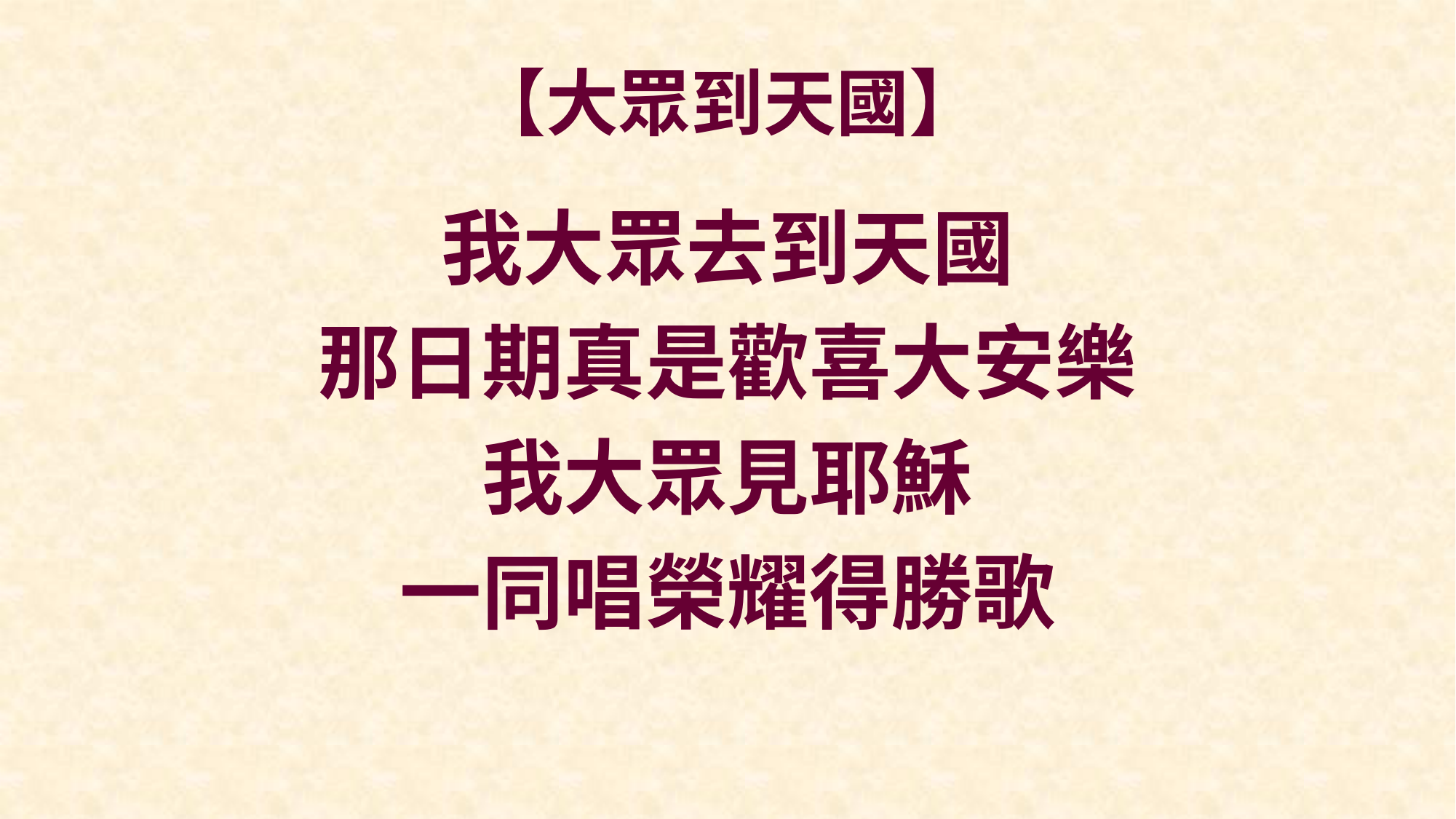

# 【大眾到天國】
我大眾去到天國
那日期真是歡喜大安樂
我大眾見耶穌
一同唱榮耀得勝歌